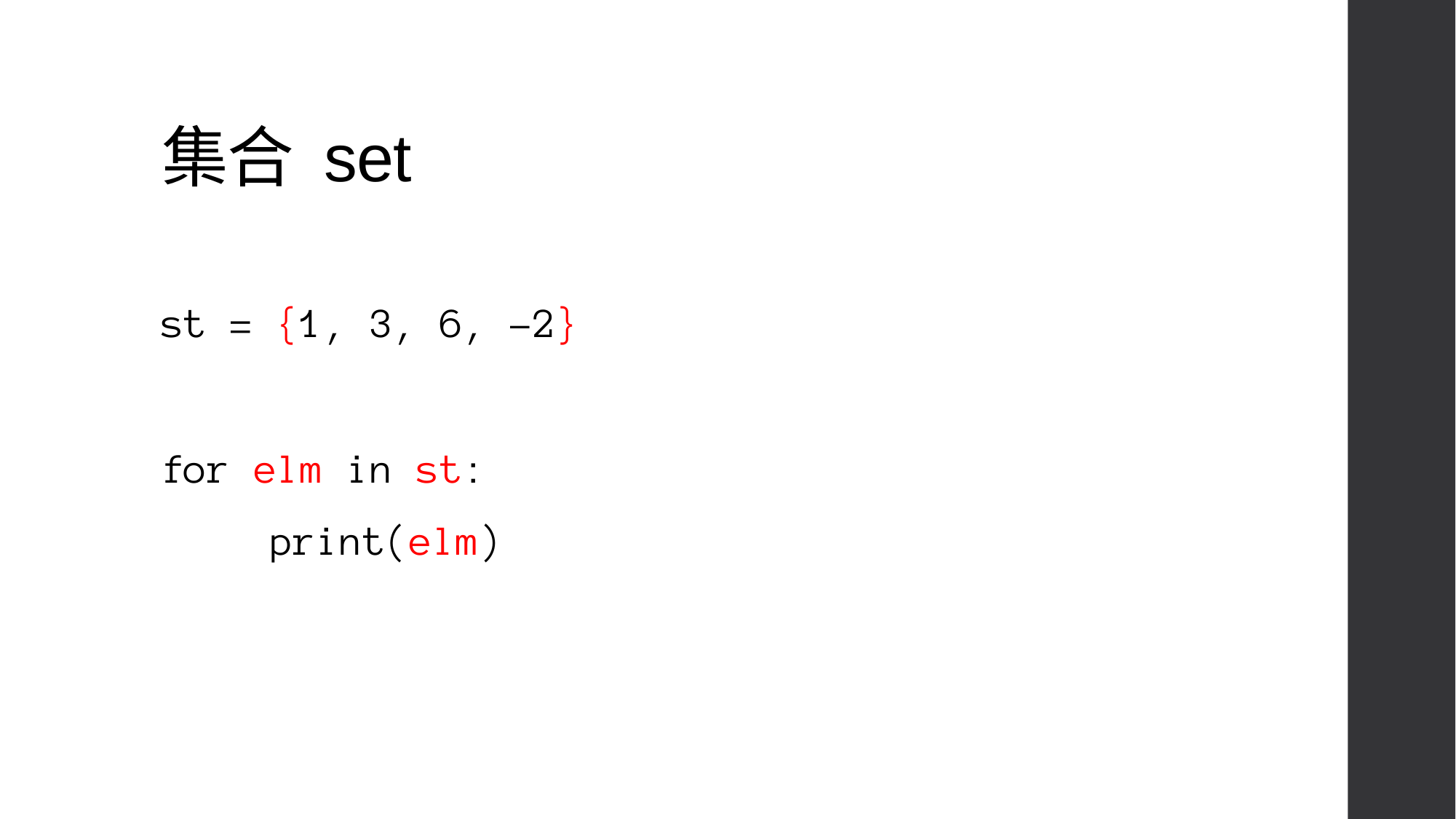

# 集合 set

st = {1, 3, 6, -2}

for elm in st:
	print(elm)